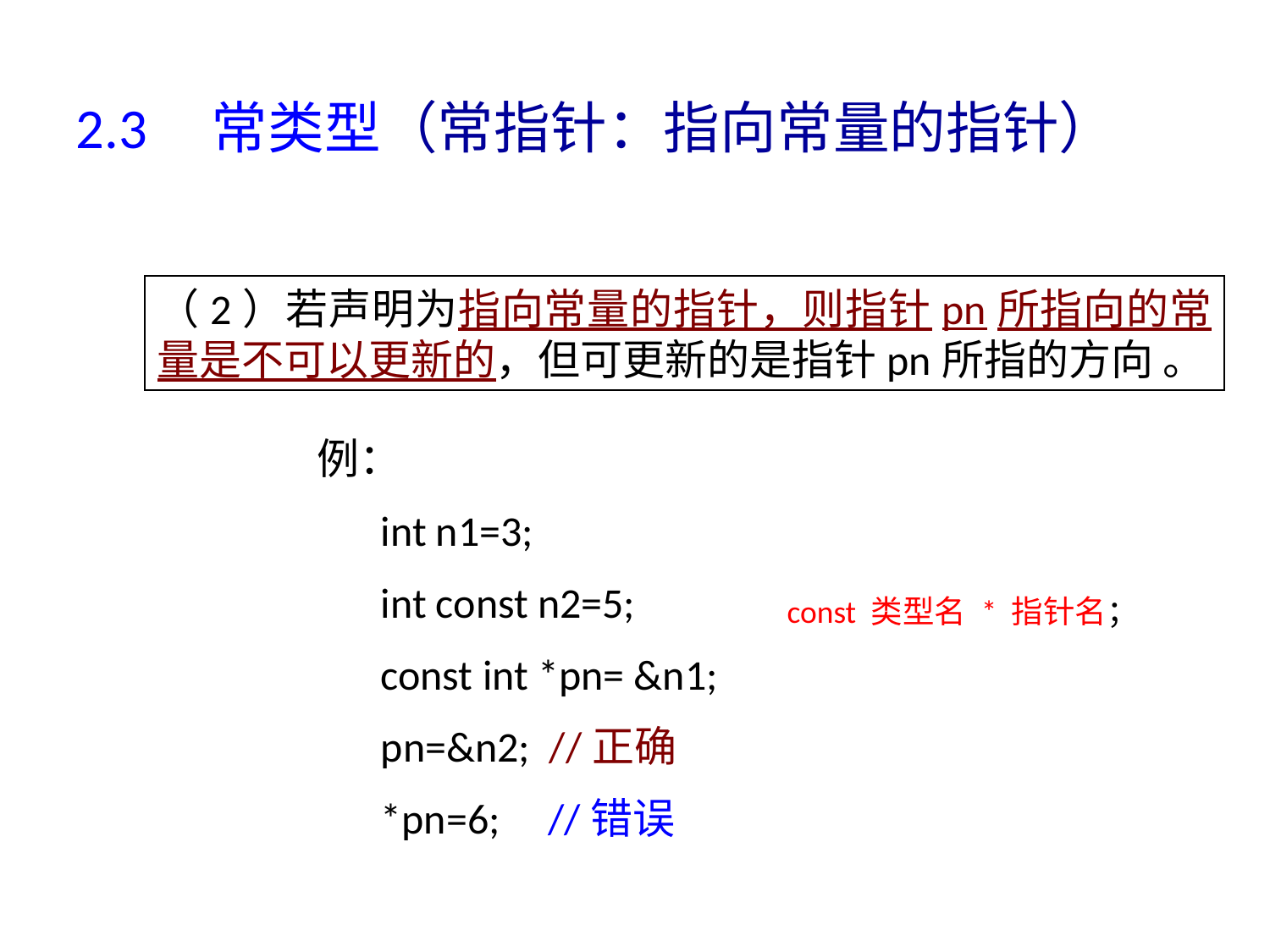

2.3    常类型（常指针：指向常量的指针）
（2）若声明为指向常量的指针，则指针pn所指向的常量是不可以更新的，但可更新的是指针pn所指的方向 。
例：
int n1=3;
int const n2=5;
const int *pn= &n1;
pn=&n2;  //正确
*pn=6;     //错误
const 类型名 * 指针名；